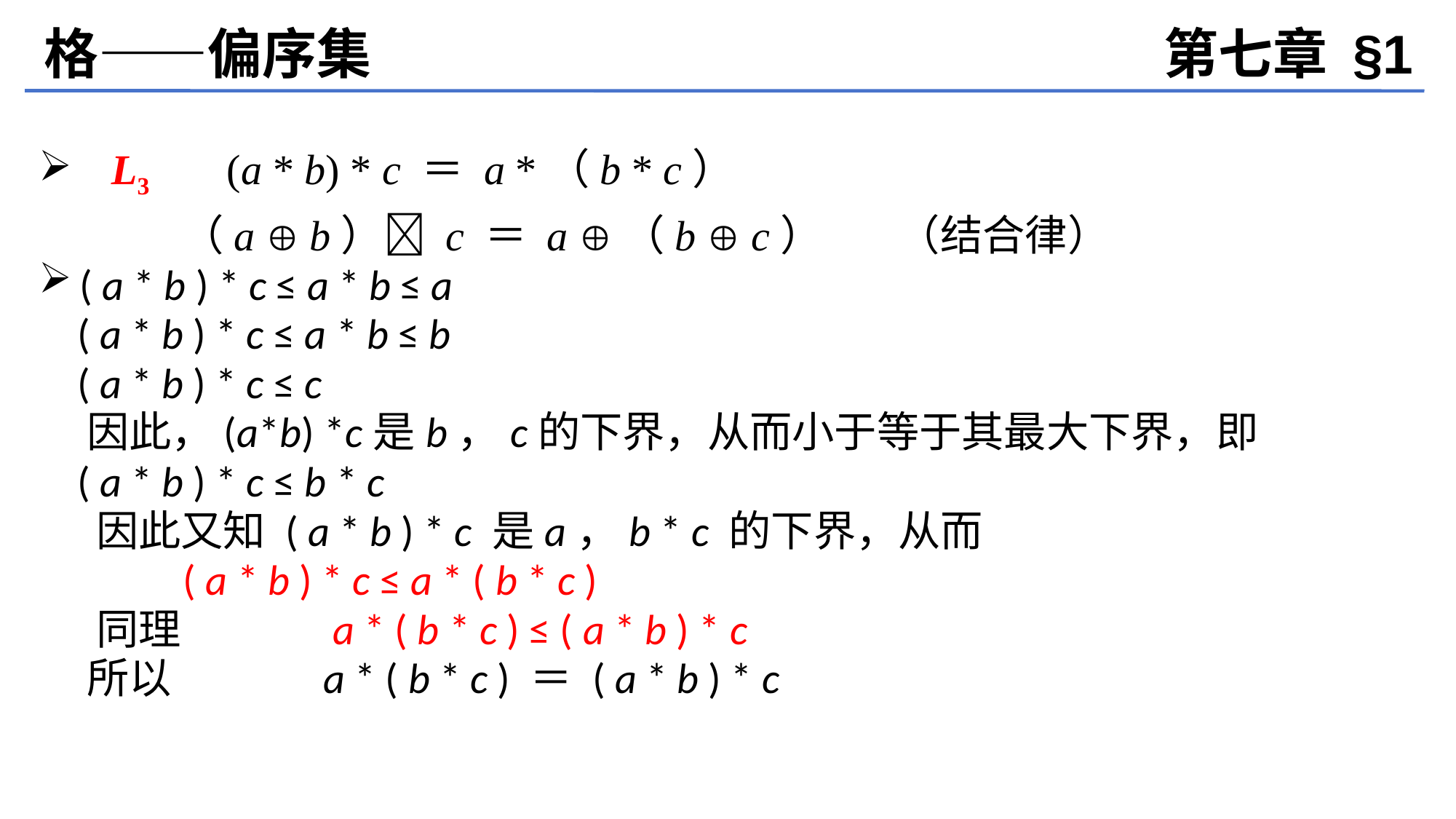

格——偏序集
第七章 §1
   L3　  (a * b) * c ＝ a *（b * c）
              （a ⊕ b）⊕ c ＝ a ⊕（b ⊕ c）        （结合律）
( a * b ) * c ≤ a * b ≤ a
    ( a * b ) * c ≤ a * b ≤ b
    ( a * b ) * c ≤ c
    因此，(a*b) *c是b，c的下界，从而小于等于其最大下界，即
    ( a * b ) * c ≤ b * c
     因此又知 ( a * b ) * c 是a，b * c 的下界，从而
               ( a * b ) * c ≤ a * ( b * c )
     同理               a * ( b * c ) ≤ ( a * b ) * c
    所以               a * ( b * c ) ＝ ( a * b ) * c